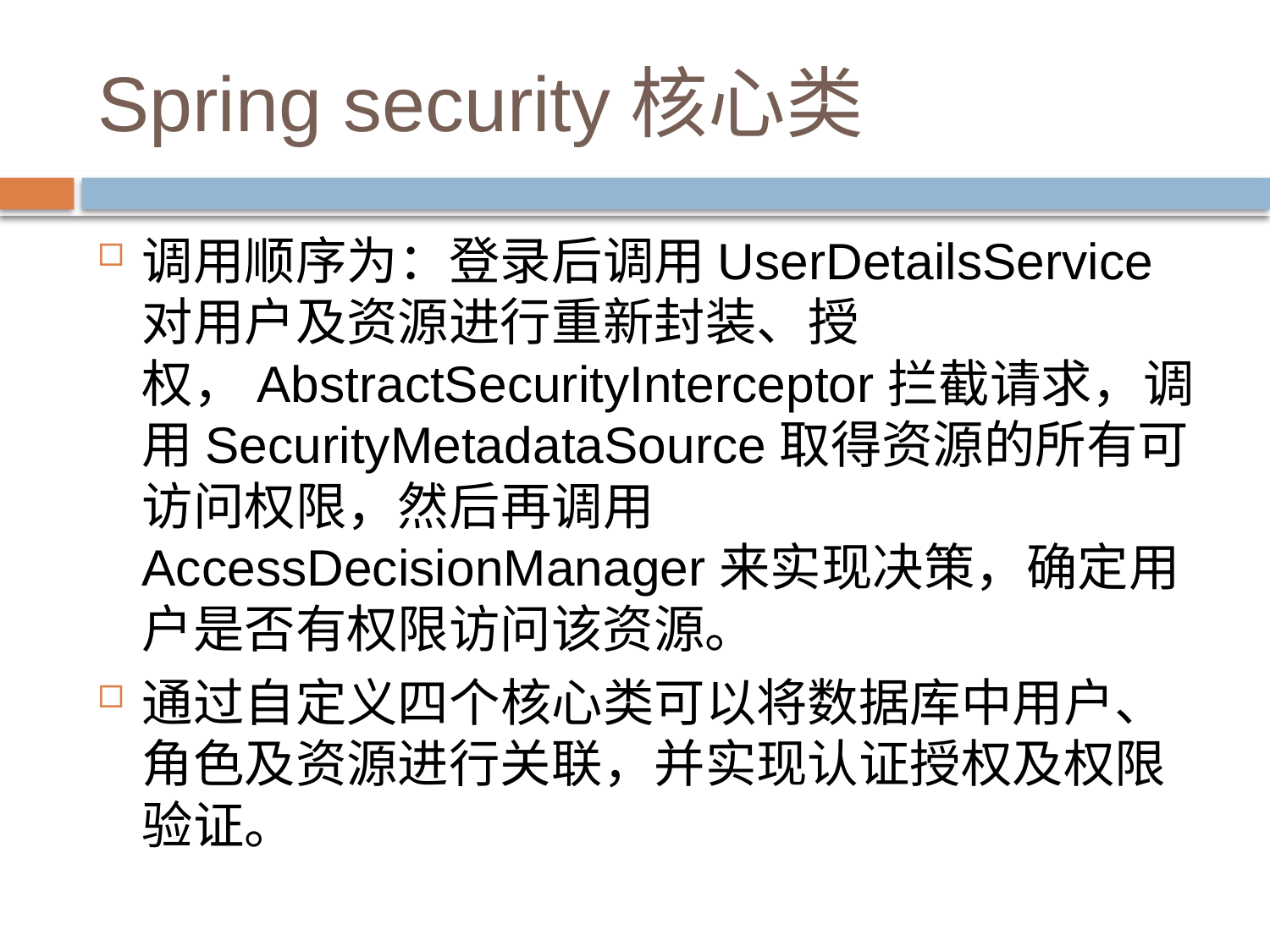

# Spring security核心类
调用顺序为：登录后调用UserDetailsService对用户及资源进行重新封装、授权，AbstractSecurityInterceptor拦截请求，调用SecurityMetadataSource取得资源的所有可访问权限，然后再调用AccessDecisionManager来实现决策，确定用户是否有权限访问该资源。
通过自定义四个核心类可以将数据库中用户、角色及资源进行关联，并实现认证授权及权限验证。